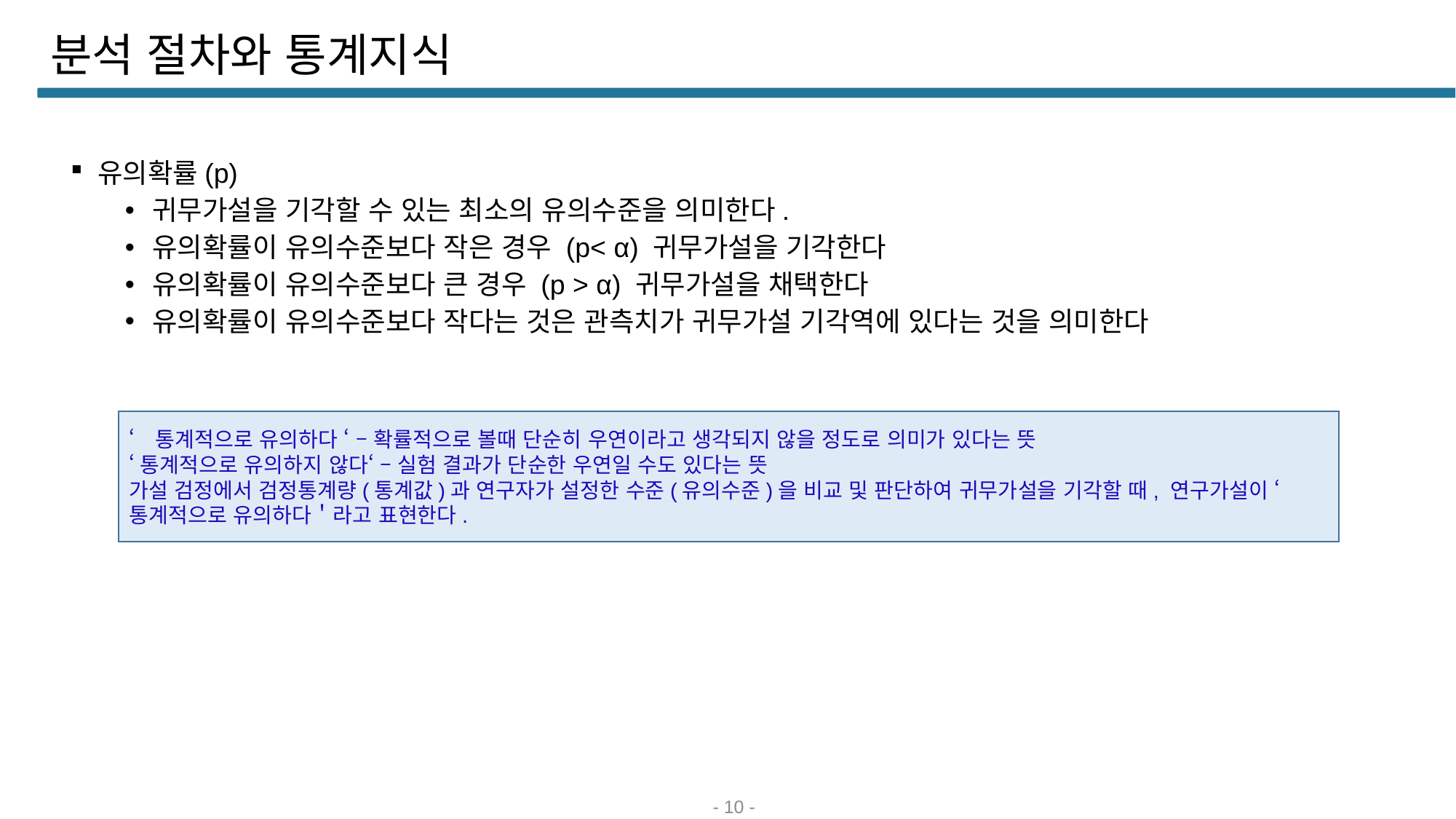

# 분석 절차와 통계지식
유의확률(p)
귀무가설을 기각할 수 있는 최소의 유의수준을 의미한다.
유의확률이 유의수준보다 작은 경우 (p< α) 귀무가설을 기각한다
유의확률이 유의수준보다 큰 경우 (p > α) 귀무가설을 채택한다
유의확률이 유의수준보다 작다는 것은 관측치가 귀무가설 기각역에 있다는 것을 의미한다

‘통계적으로 유의하다 ‘ – 확률적으로 볼때 단순히 우연이라고 생각되지 않을 정도로 의미가 있다는 뜻
‘통계적으로 유의하지 않다‘ – 실험 결과가 단순한 우연일 수도 있다는 뜻
가설 검정에서 검정통계량(통계값)과 연구자가 설정한 수준(유의수준)을 비교 및 판단하여 귀무가설을 기각할 때, 연구가설이 ‘통계적으로 유의하다＇라고 표현한다.
- 10 -